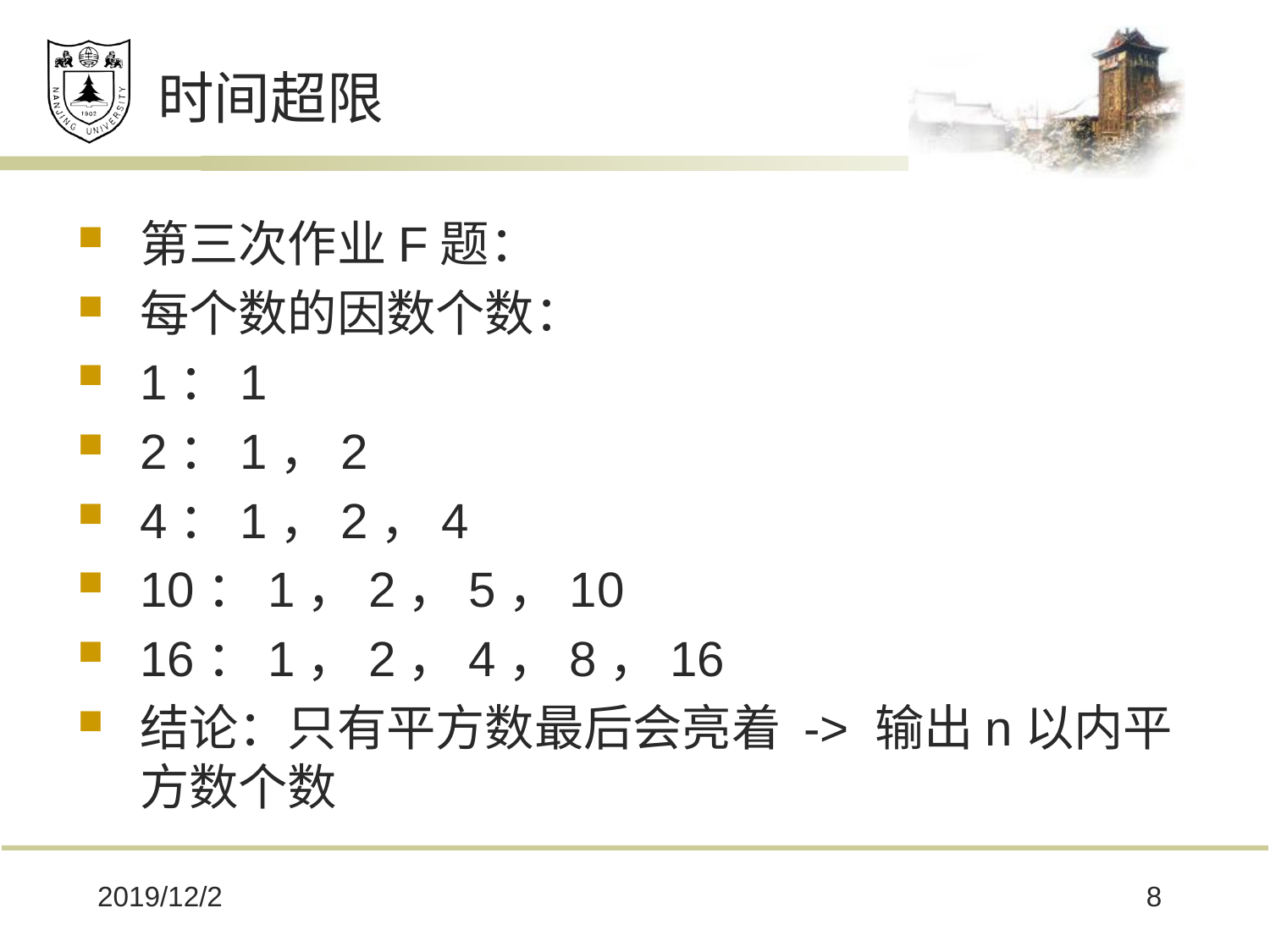

# 时间超限
第三次作业F题：
每个数的因数个数：
1：1
2：1，2
4：1，2，4
10：1，2，5，10
16：1，2，4，8，16
结论：只有平方数最后会亮着 -> 输出n以内平方数个数
2019/12/2
8